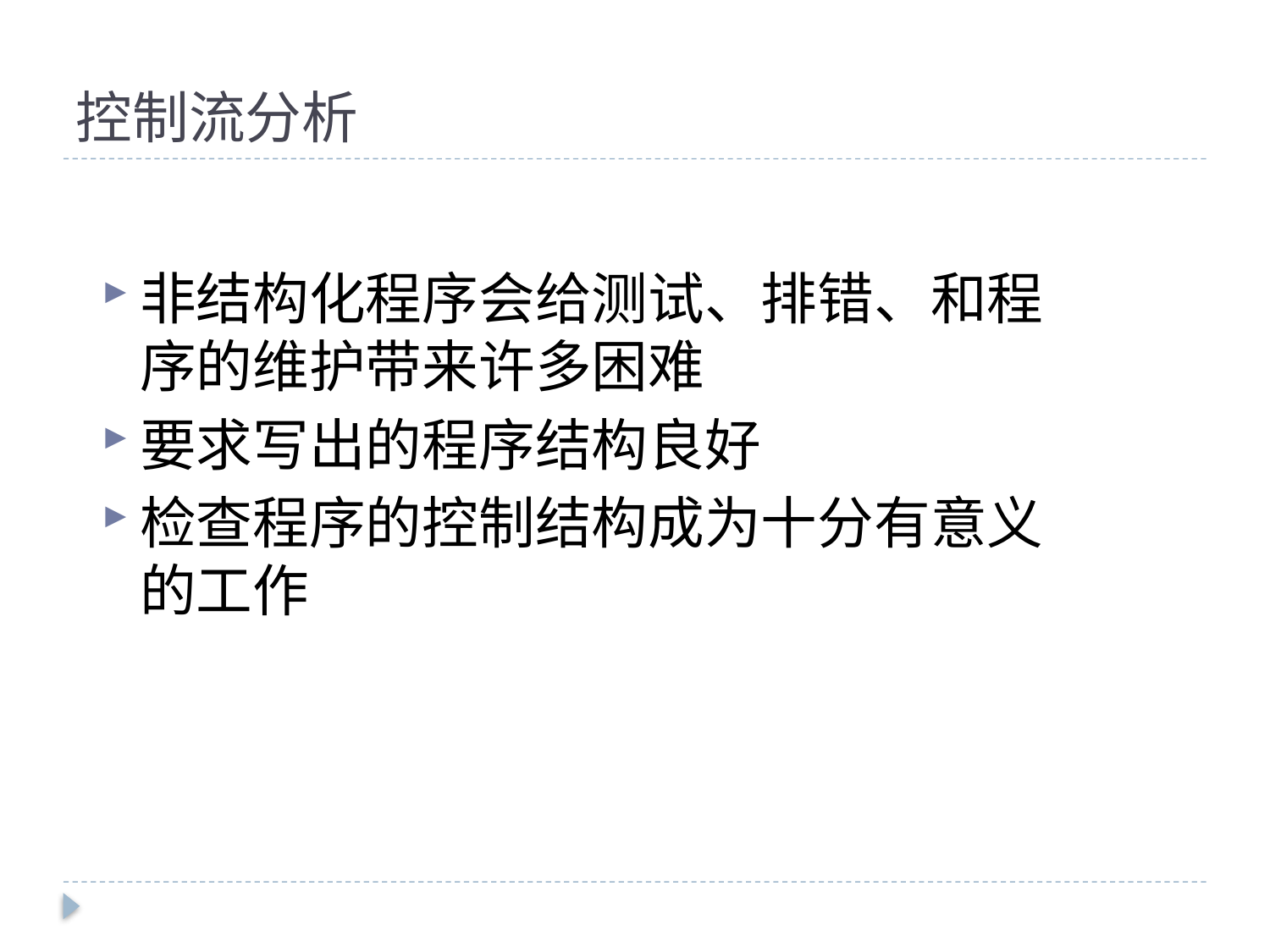

# 控制流分析
非结构化程序会给测试、排错、和程序的维护带来许多困难
要求写出的程序结构良好
检查程序的控制结构成为十分有意义的工作